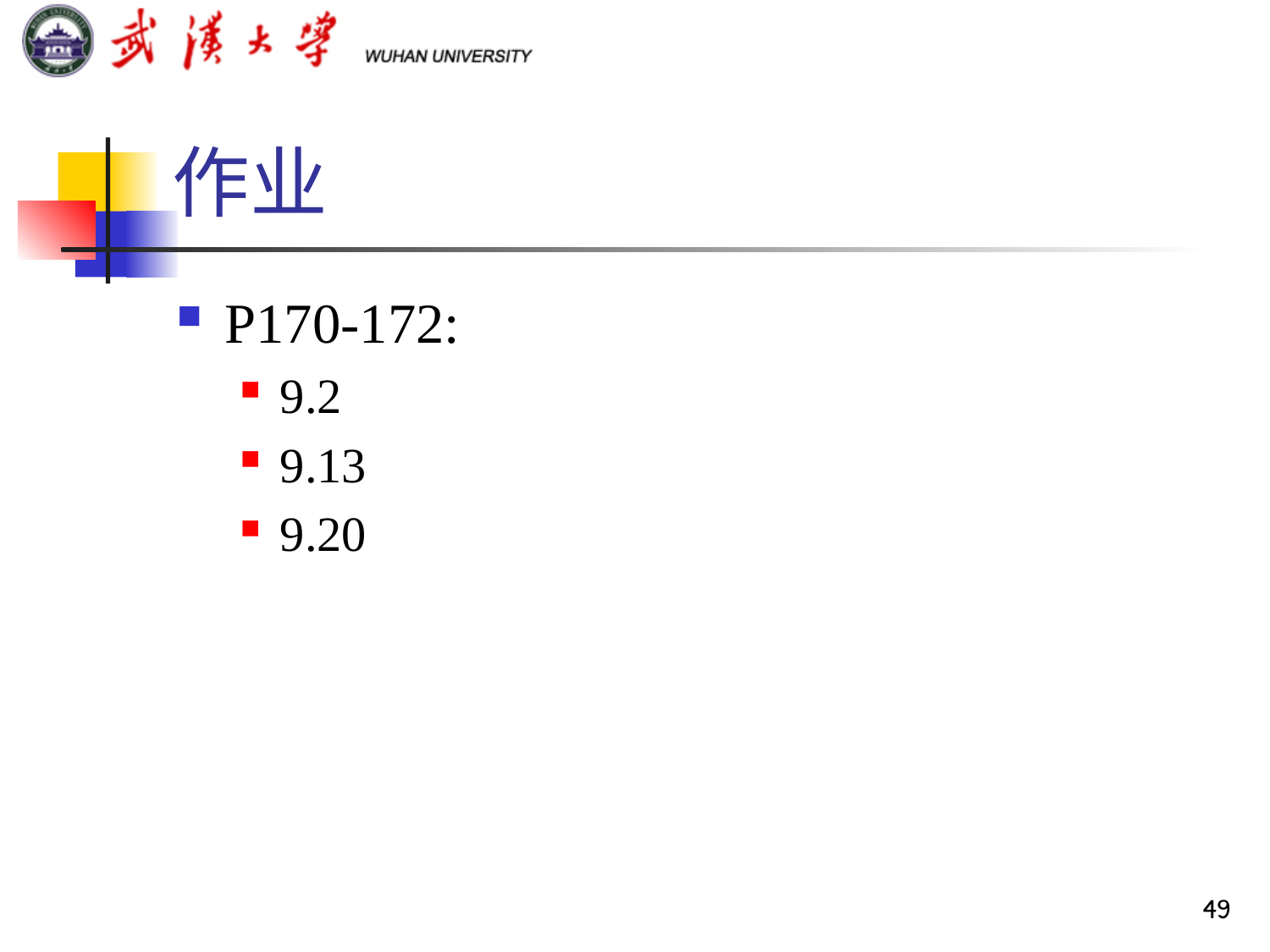

# 作业
P170-172:
9.2
9.13
9.20
49